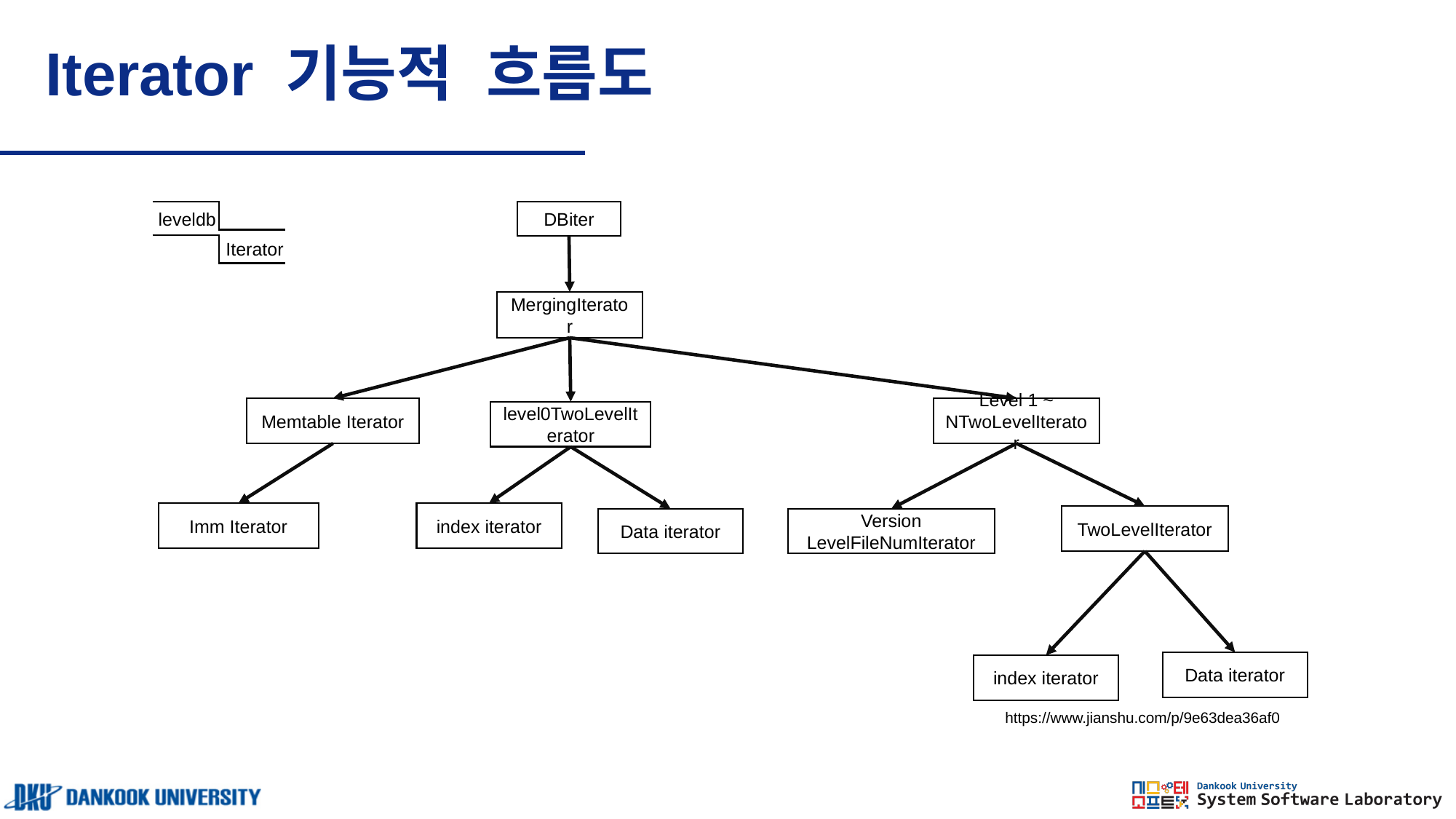

# Iterator 기능적  흐름도
DBiter
MergingIterator
Level 1 ~ NTwoLevelIterator
Memtable Iterator
level0TwoLevelIterator
index iterator
Imm Iterator
TwoLevelIterator
Data iterator
Version
LevelFileNumIterator
Data iterator
index iterator
leveldb
Iterator
https://www.jianshu.com/p/9e63dea36af0